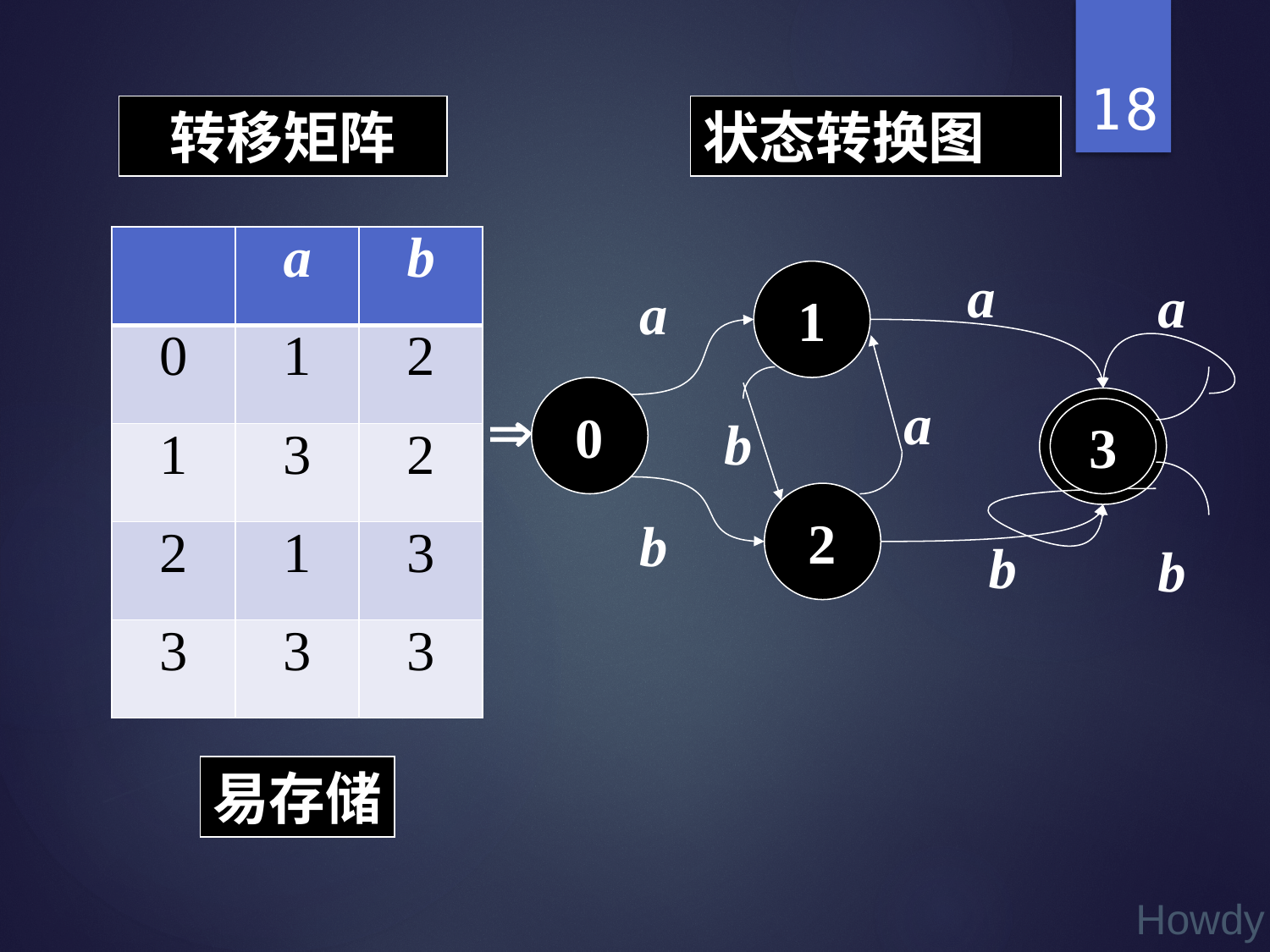

18
转移矩阵
状态转换图
|  | a | b |
| --- | --- | --- |
| 0 | 1 | 2 |
| 1 | 3 | 2 |
| 2 | 1 | 3 |
| 3 | 3 | 3 |
a
1
a
a

0
a
⇒
3
3
b

2
b
b
b
易存储